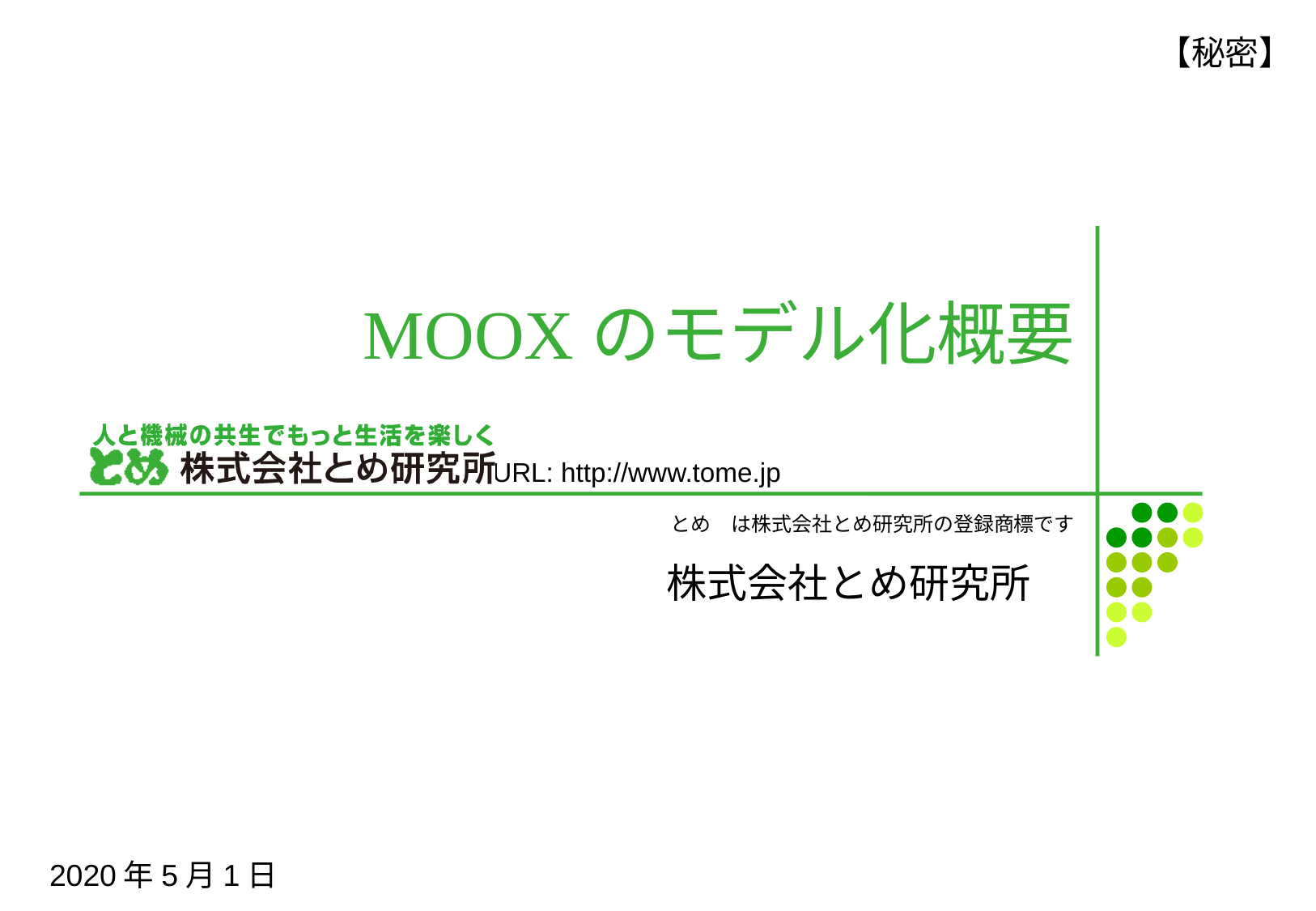

【秘密】

# MOOXのモデル化概要
とめ　は株式会社とめ研究所の登録商標です
株式会社とめ研究所
2020年5月1日